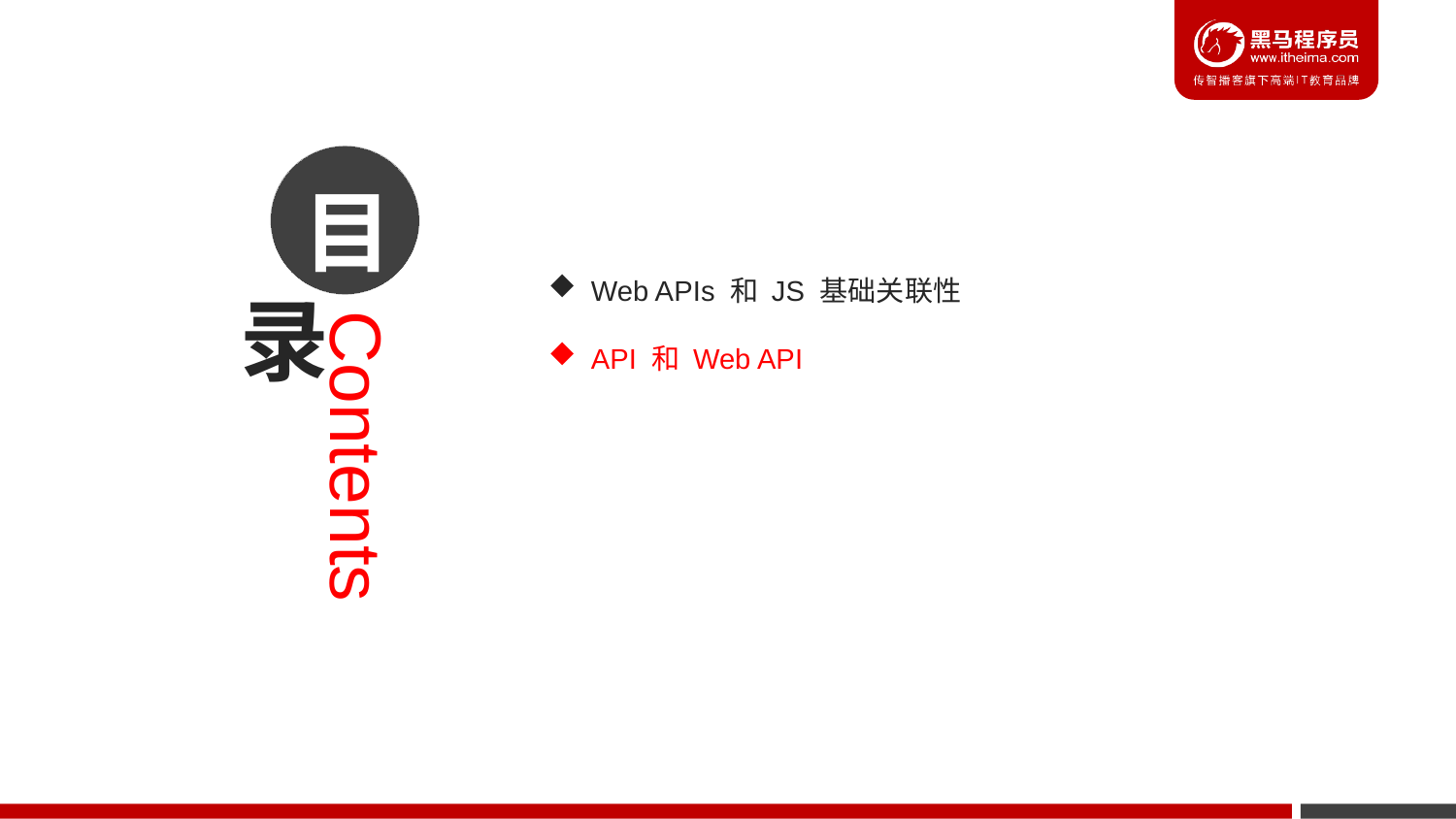

Web APIs 和 JS 基础关联性
API 和 Web API